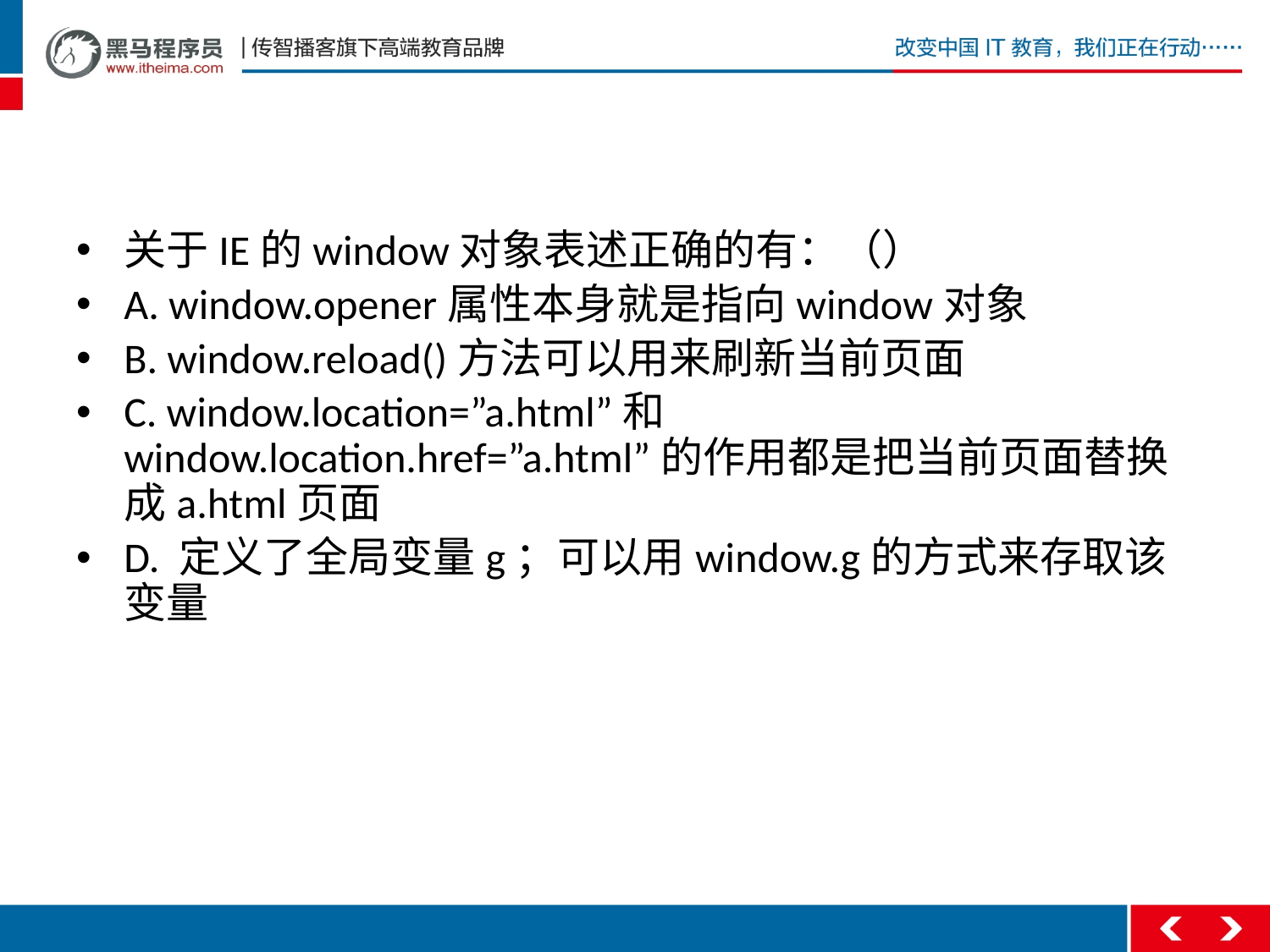

#
关于IE的window对象表述正确的有：（）
A. window.opener属性本身就是指向window对象
B. window.reload()方法可以用来刷新当前页面
C. window.location=”a.html”和window.location.href=”a.html”的作用都是把当前页面替换成a.html页面
D. 定义了全局变量g；可以用window.g的方式来存取该变量